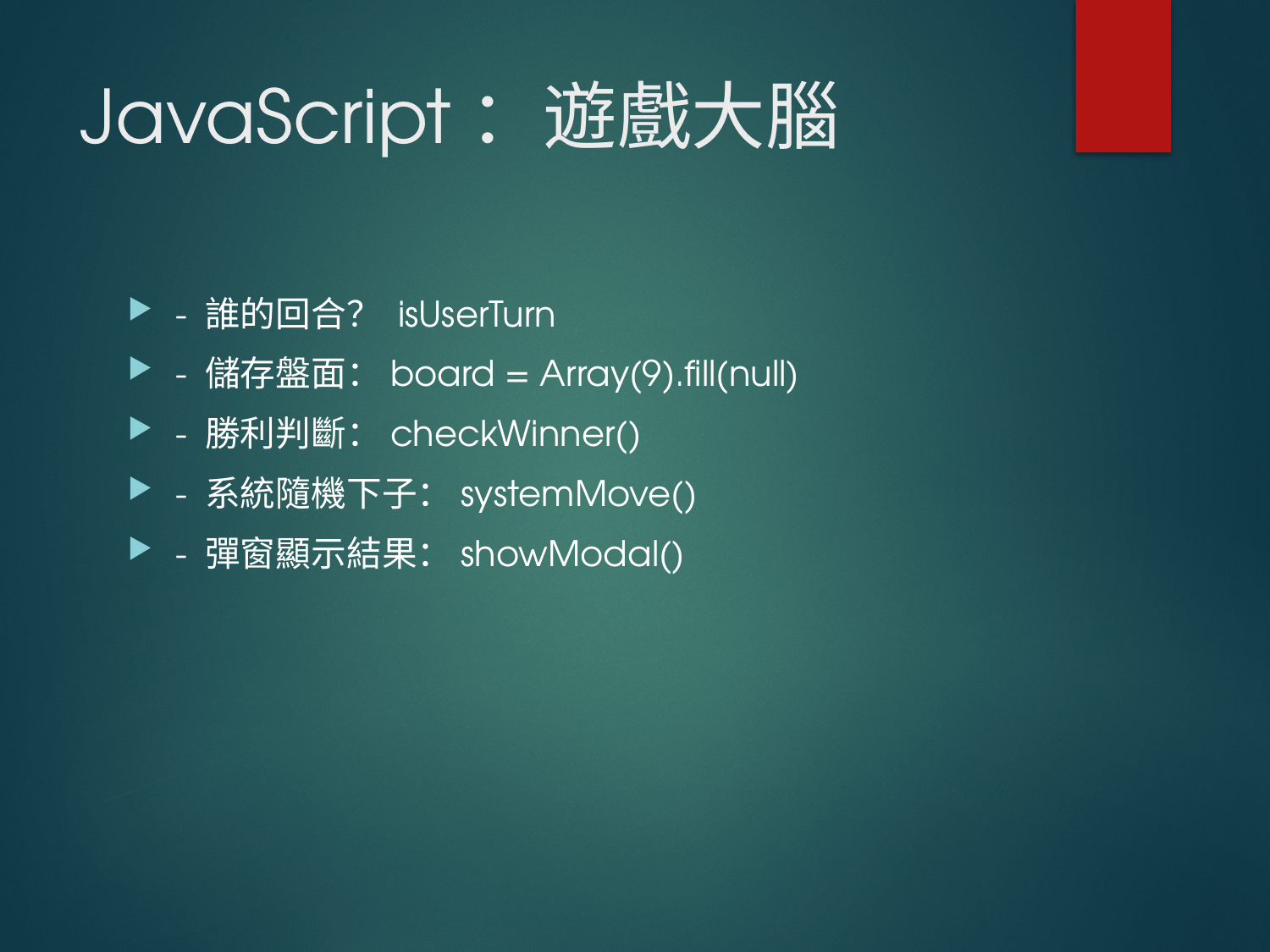

# JavaScript：遊戲大腦
- 誰的回合？ isUserTurn
- 儲存盤面：board = Array(9).fill(null)
- 勝利判斷：checkWinner()
- 系統隨機下子：systemMove()
- 彈窗顯示結果：showModal()